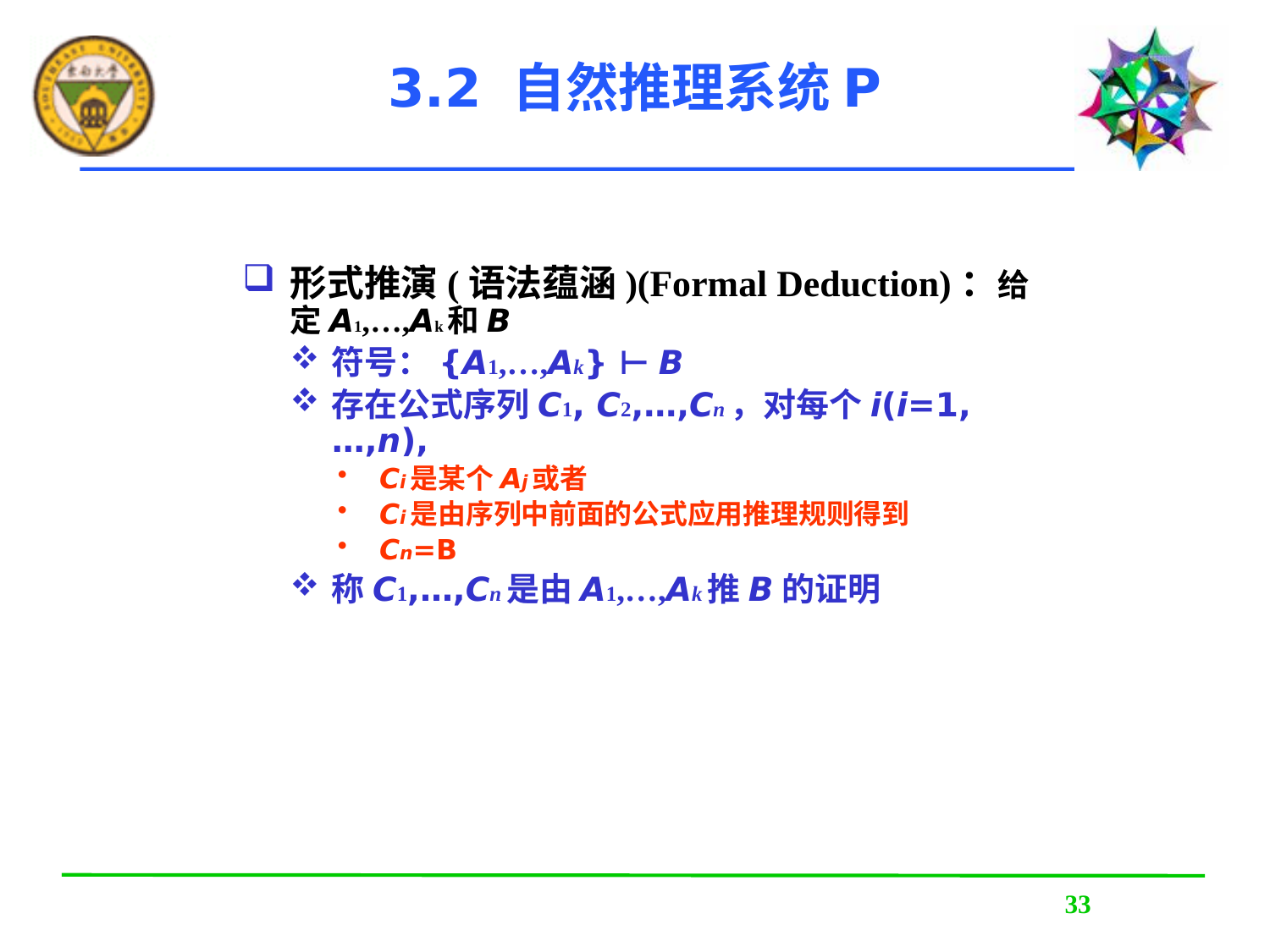

# 3.2 自然推理系统P
形式推演(语法蕴涵)(Formal Deduction)：给定A1,…,Ak和B
符号：{A1,…,Ak} ⊢ B
存在公式序列C1, C2,…,Cn，对每个i(i=1,…,n),
Ci是某个Aj或者
Ci是由序列中前面的公式应用推理规则得到
Cn=B
称C1,…,Cn是由A1,…,Ak推B的证明